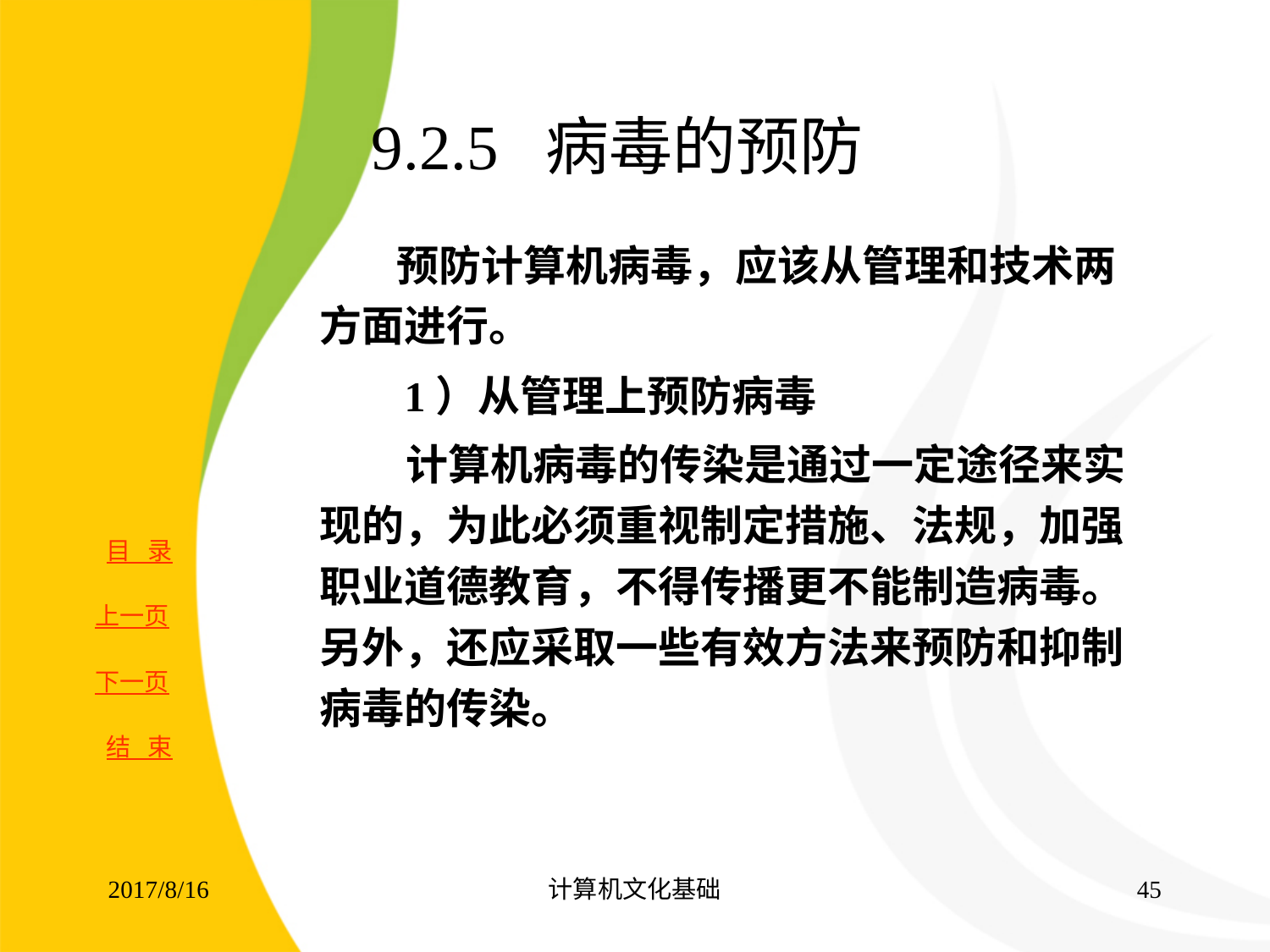

# 9.2.5  病毒的预防
       预防计算机病毒，应该从管理和技术两方面进行。
        1）从管理上预防病毒
        计算机病毒的传染是通过一定途径来实现的，为此必须重视制定措施、法规，加强职业道德教育，不得传播更不能制造病毒。另外，还应采取一些有效方法来预防和抑制病毒的传染。
2017/8/16
计算机文化基础
45